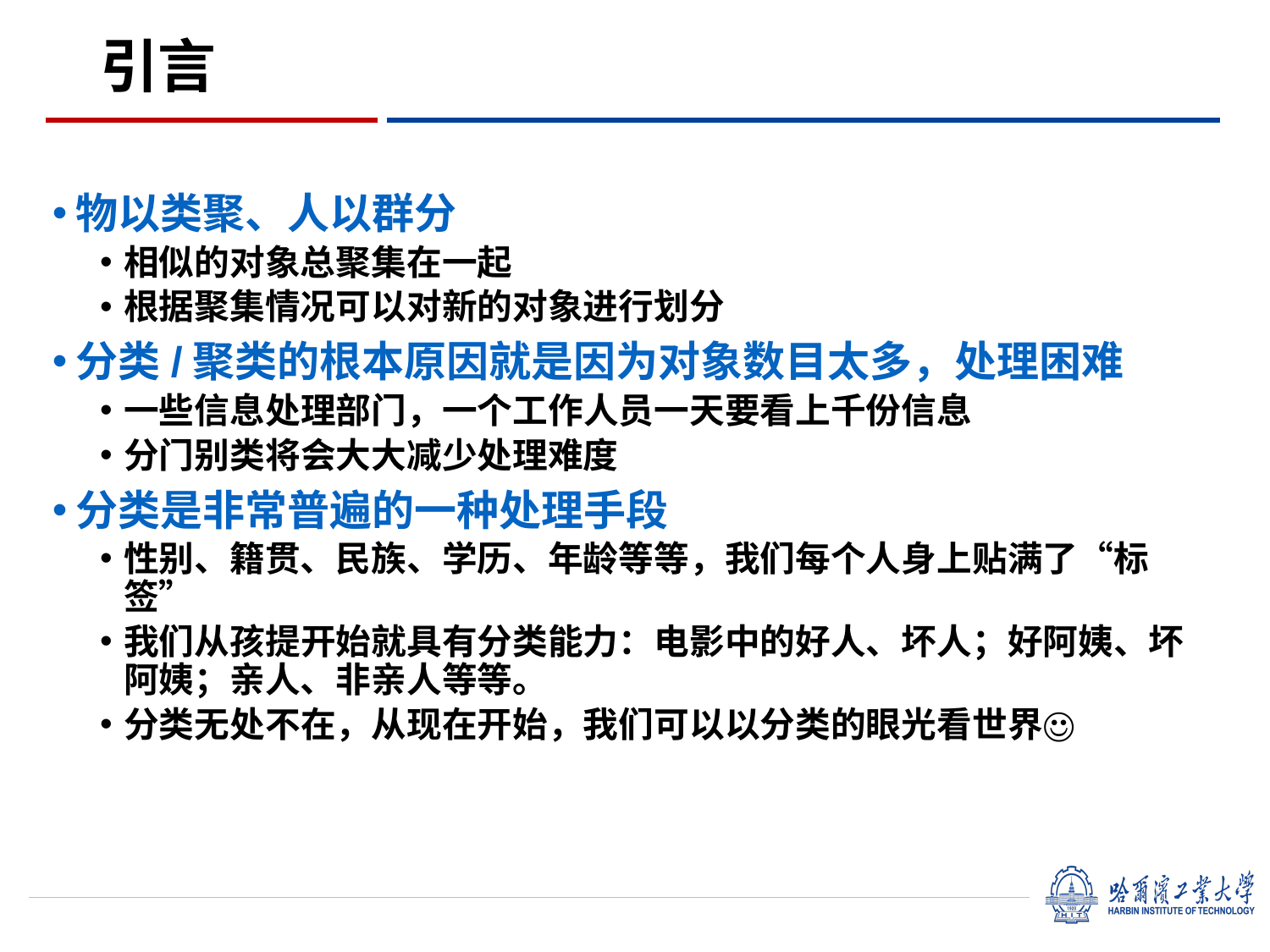

# 引言
物以类聚、人以群分
相似的对象总聚集在一起
根据聚集情况可以对新的对象进行划分
分类/聚类的根本原因就是因为对象数目太多，处理困难
一些信息处理部门，一个工作人员一天要看上千份信息
分门别类将会大大减少处理难度
分类是非常普遍的一种处理手段
性别、籍贯、民族、学历、年龄等等，我们每个人身上贴满了“标签”
我们从孩提开始就具有分类能力：电影中的好人、坏人；好阿姨、坏阿姨；亲人、非亲人等等。
分类无处不在，从现在开始，我们可以以分类的眼光看世界☺

7